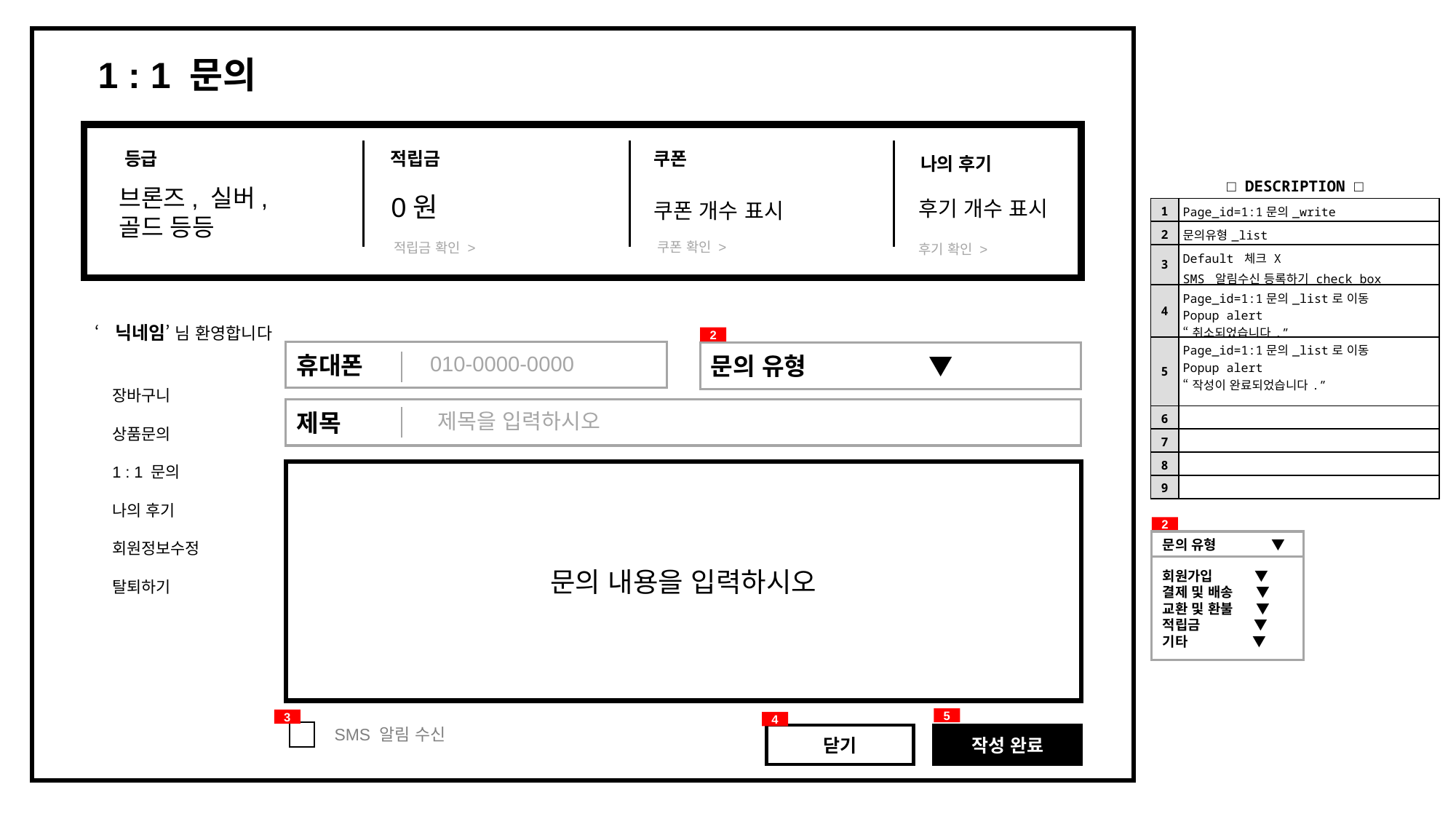

1 : 1 문의

등급
적립금
쿠폰
나의 후기
| □ DESCRIPTION □ |  |
| --- | --- |
| 1 | Page\_id=1:1문의\_write |
| 2 | 문의유형\_list |
| 3 | Default 체크 X SMS 알림수신 등록하기 check\_box |
| 4 | Page\_id=1:1문의\_list로 이동 Popup alert “취소되었습니다.” |
| 5 | Page\_id=1:1문의\_list로 이동 Popup alert “작성이 완료되었습니다.” |
| 6 |  |
| 7 |  |
| 8 |  |
| 9 |  |
브론즈, 실버,골드 등등
0원
후기 개수 표시
쿠폰 개수 표시
쿠폰 확인 >
적립금 확인 >
후기 확인 >
‘닉네임’ 님 환영합니다
2
휴대폰
문의 유형 		▼
010-0000-0000
장바구니

상품문의

1 : 1 문의

나의 후기

회원정보수정

탈퇴하기
제목
제목을 입력하시오
문의 내용을 입력하시오
2
문의 유형 	▼

회원가입           ▼
결제 및 배송      ▼
교환 및 환불      ▼
적립금              ▼
기타                 ▼

5
3
4
SMS 알림 수신

닫기
작성 완료